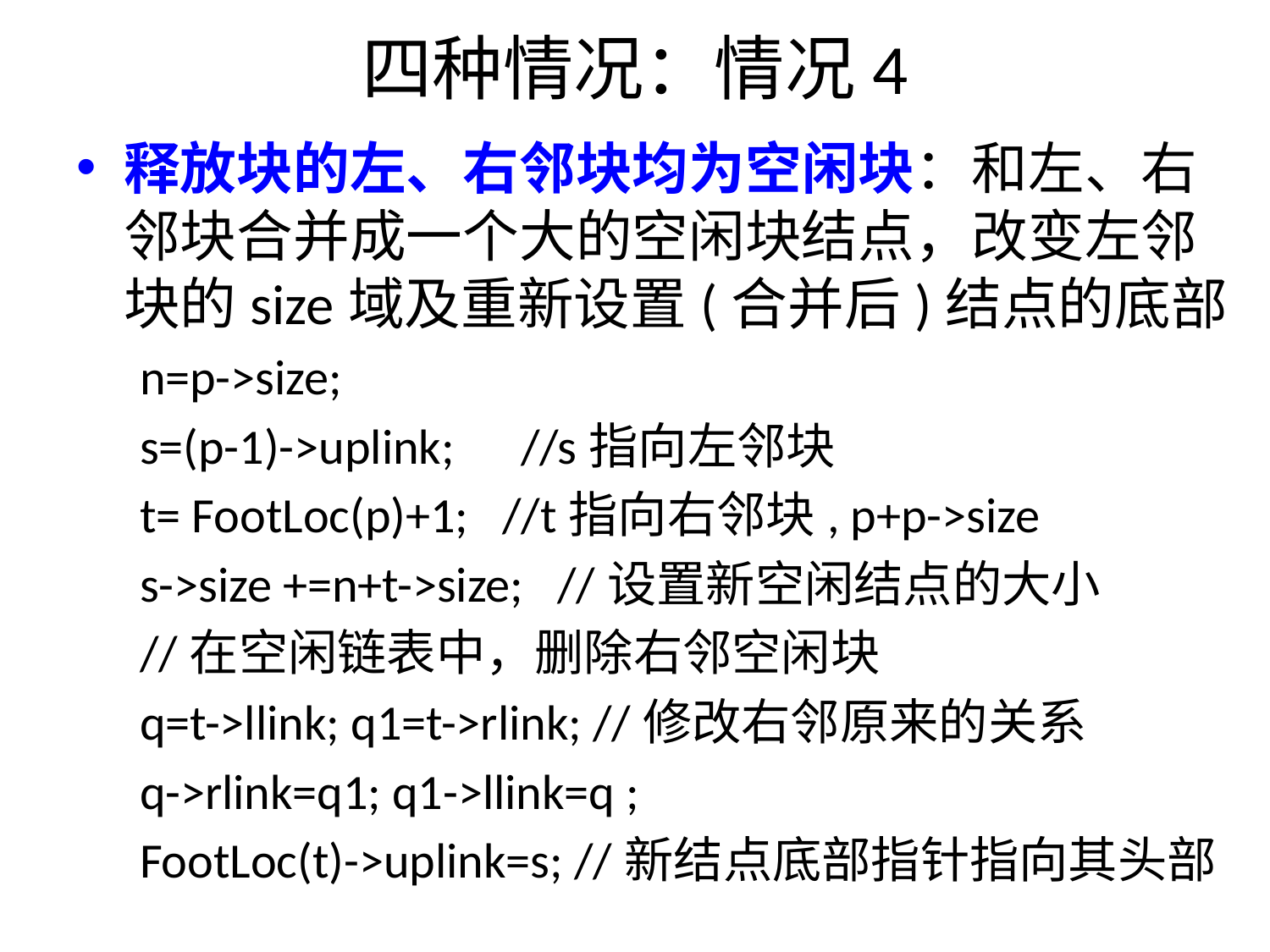

# 四种情况：情况4
释放块的左、右邻块均为空闲块：和左、右邻块合并成一个大的空闲块结点，改变左邻块的size域及重新设置(合并后)结点的底部
n=p->size;
s=(p-1)->uplink;	//s指向左邻块
t= FootLoc(p)+1;   //t指向右邻块, p+p->size
s->size +=n+t->size;   //设置新空闲结点的大小
//在空闲链表中，删除右邻空闲块
q=t->llink; q1=t->rlink; //修改右邻原来的关系
q->rlink=q1; q1->llink=q ;
FootLoc(t)->uplink=s; //新结点底部指针指向其头部